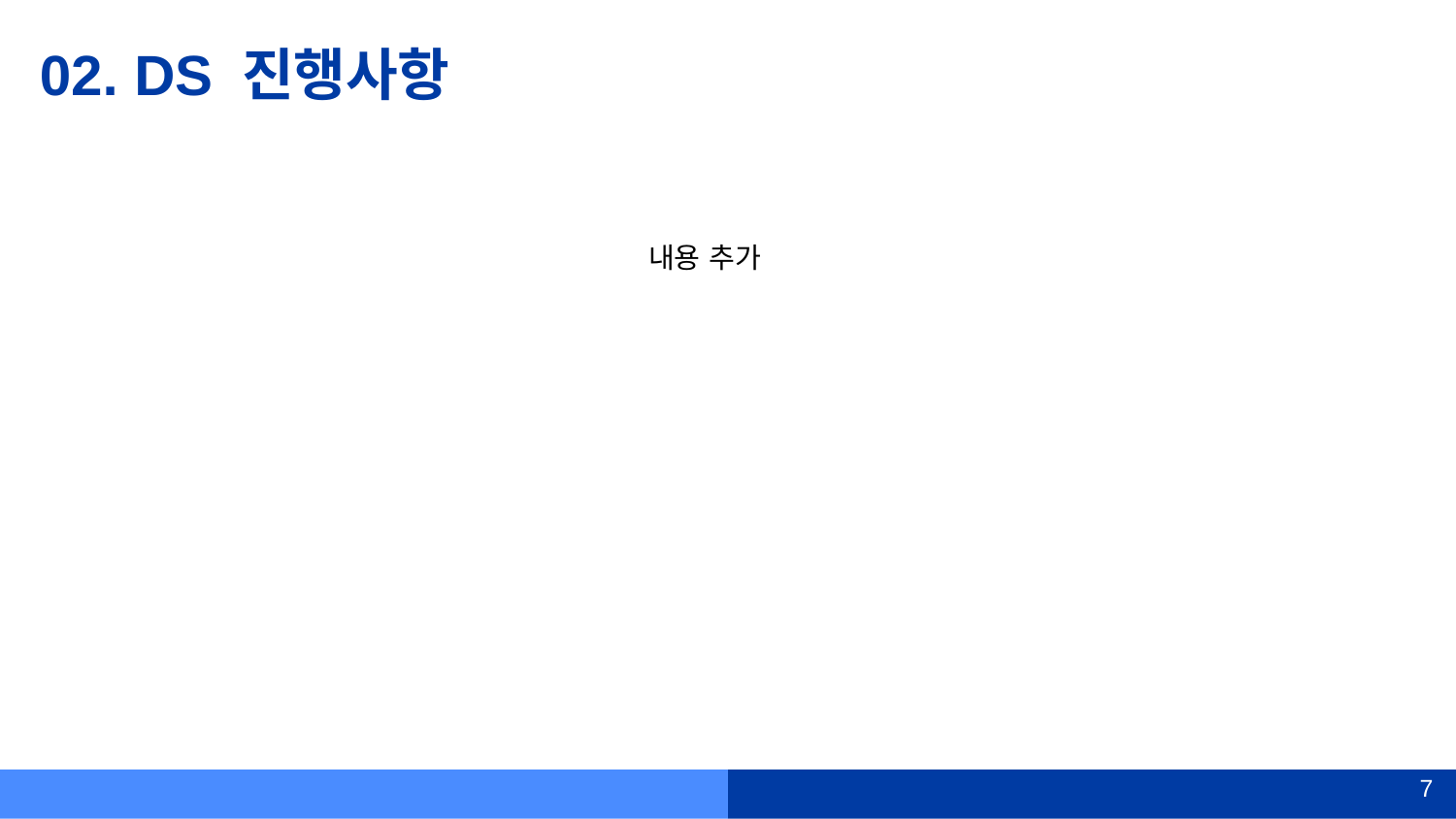

# 02. DS 진행사항
내용 추가
7